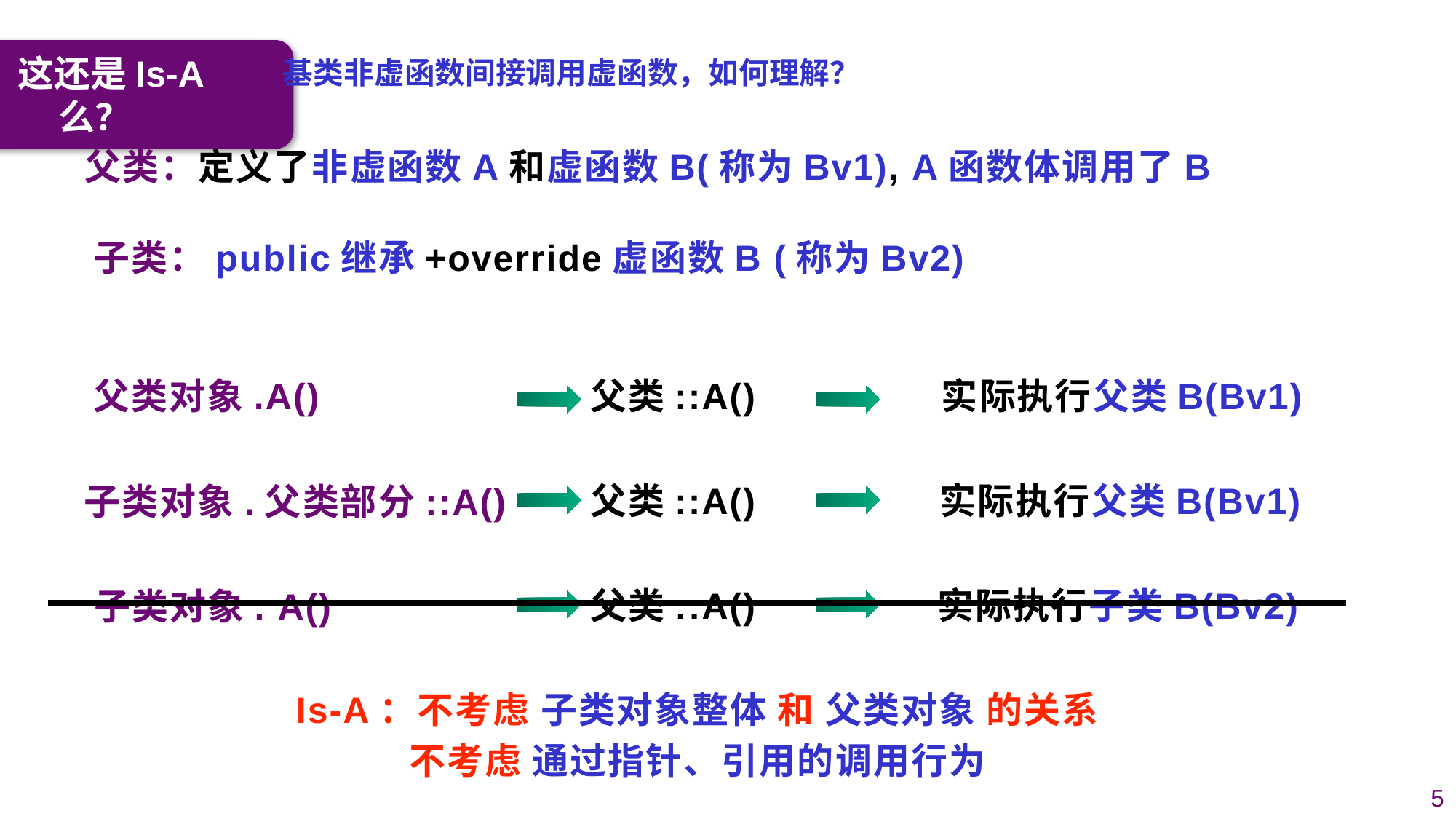

这还是Is-A么？
基类非虚函数间接调用虚函数，如何理解？
父类：定义了非虚函数A和虚函数B(称为Bv1), A函数体调用了B
子类：public继承+override虚函数B (称为Bv2)
父类::A()
实际执行父类B(Bv1)
父类对象.A()

实际执行父类B(Bv1)
父类::A()
子类对象.父类部分::A()

实际执行子类B(Bv2)
父类::A()
子类对象. A()

Is-A：不考虑 子类对象整体 和 父类对象 的关系
不考虑 通过指针、引用的调用行为
5